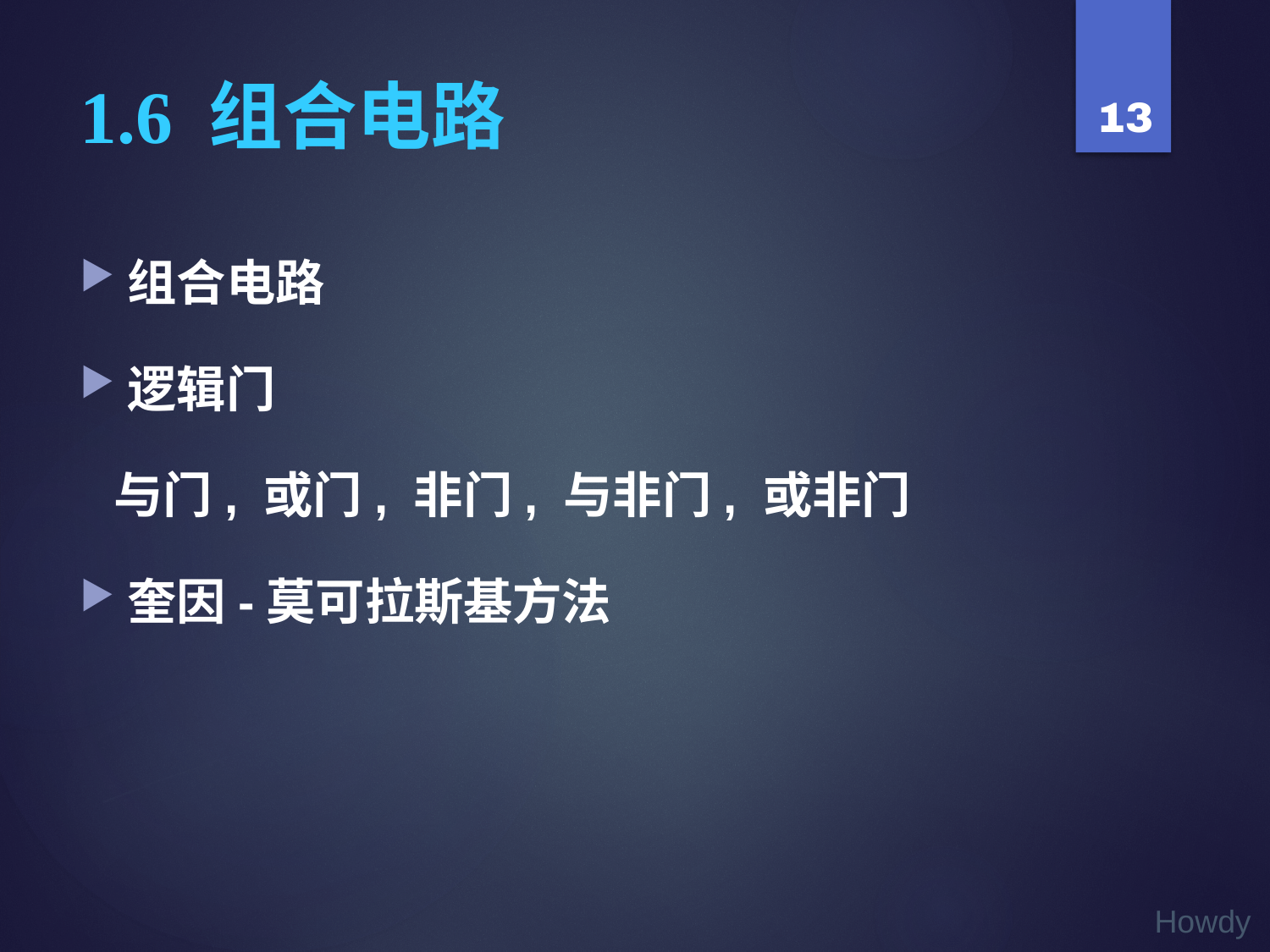

13
# 1.6 组合电路
组合电路
逻辑门
  与门, 或门, 非门, 与非门, 或非门
奎因-莫可拉斯基方法